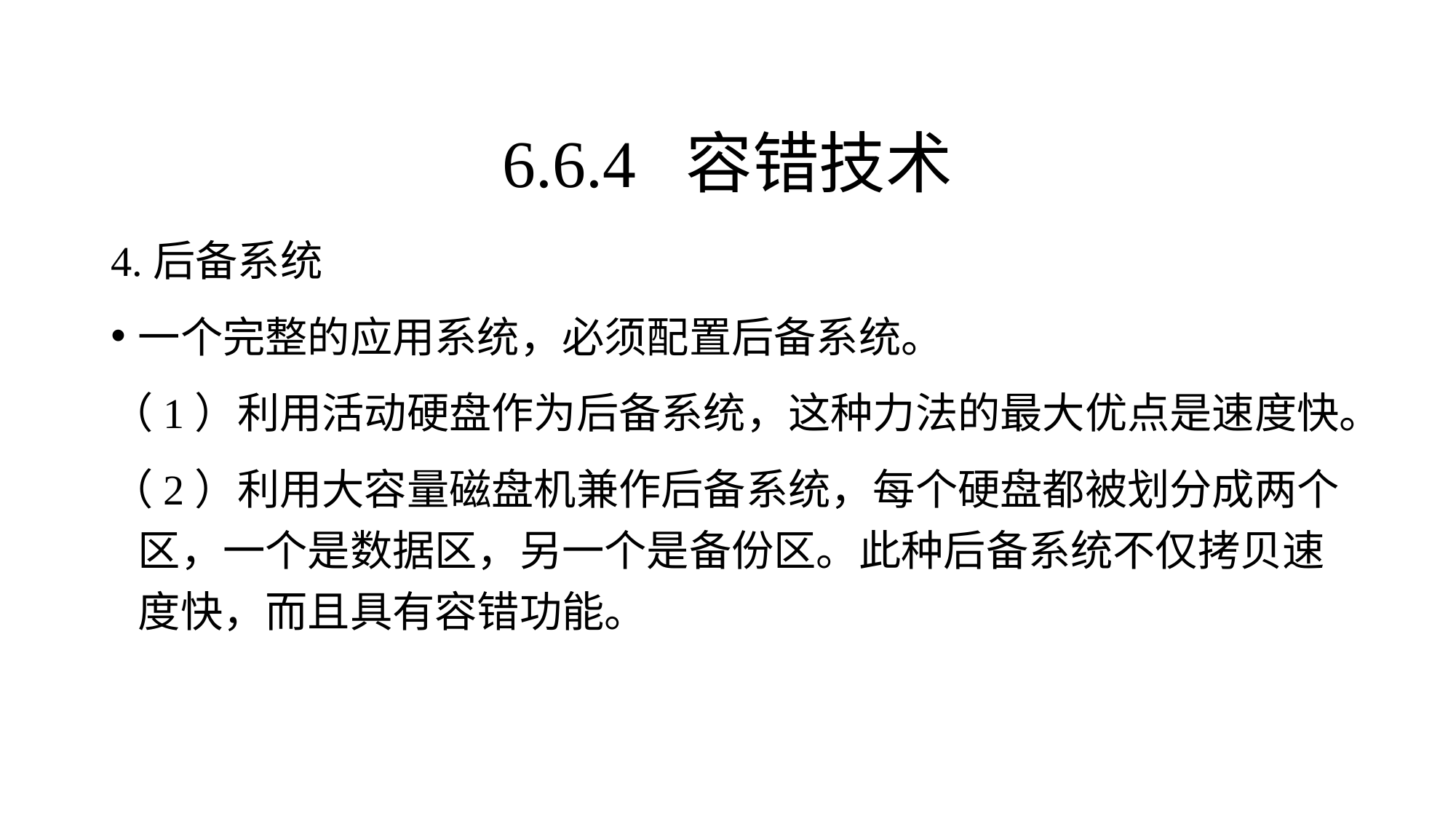

4.后备系统
一个完整的应用系统，必须配置后备系统。
（1）利用活动硬盘作为后备系统，这种力法的最大优点是速度快。
（2）利用大容量磁盘机兼作后备系统，每个硬盘都被划分成两个区，一个是数据区，另一个是备份区。此种后备系统不仅拷贝速度快，而且具有容错功能。

6.6.4  容错技术
28